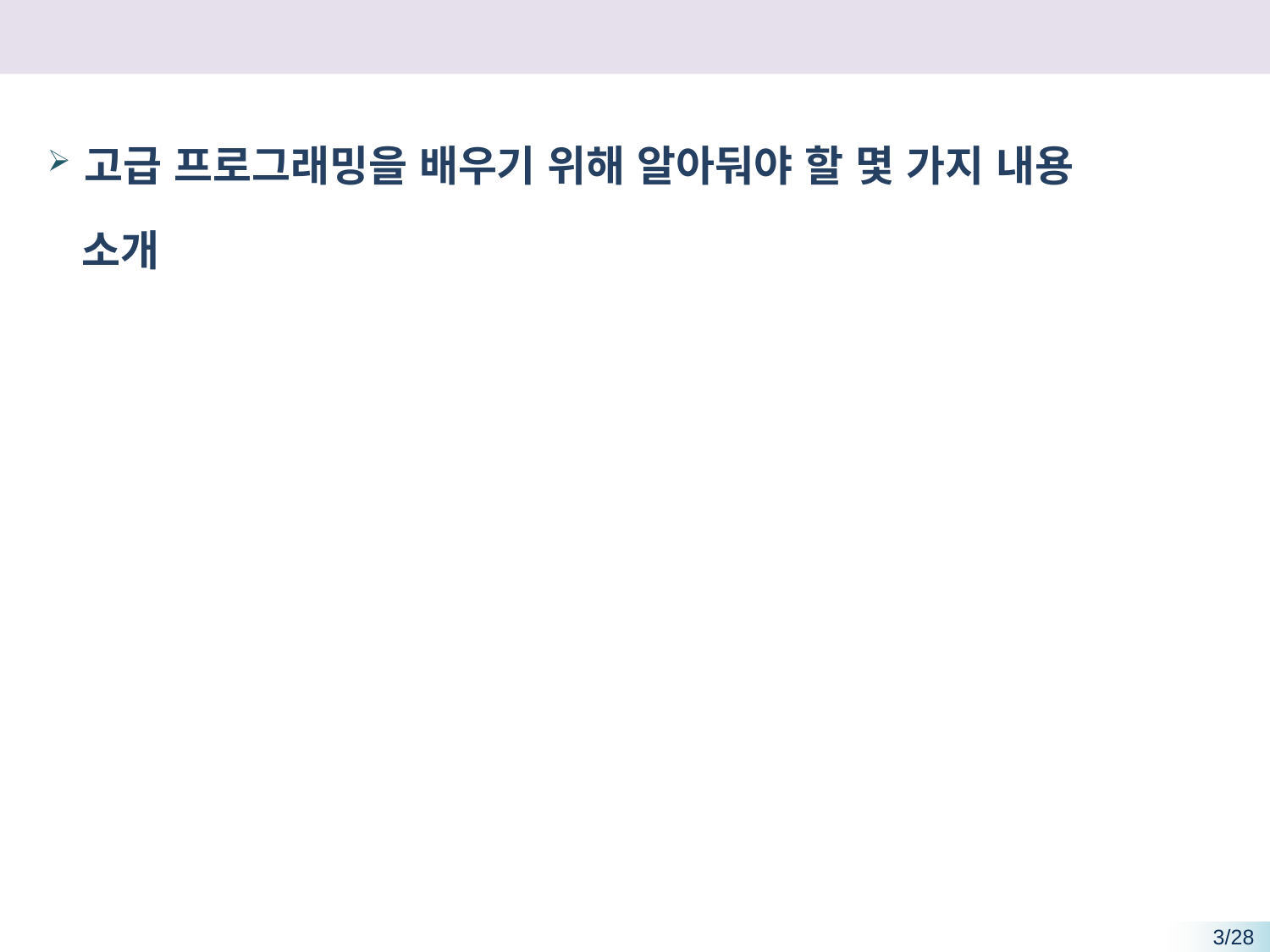

#
고급 프로그래밍을 배우기 위해 알아둬야 할 몇 가지 내용
  소개